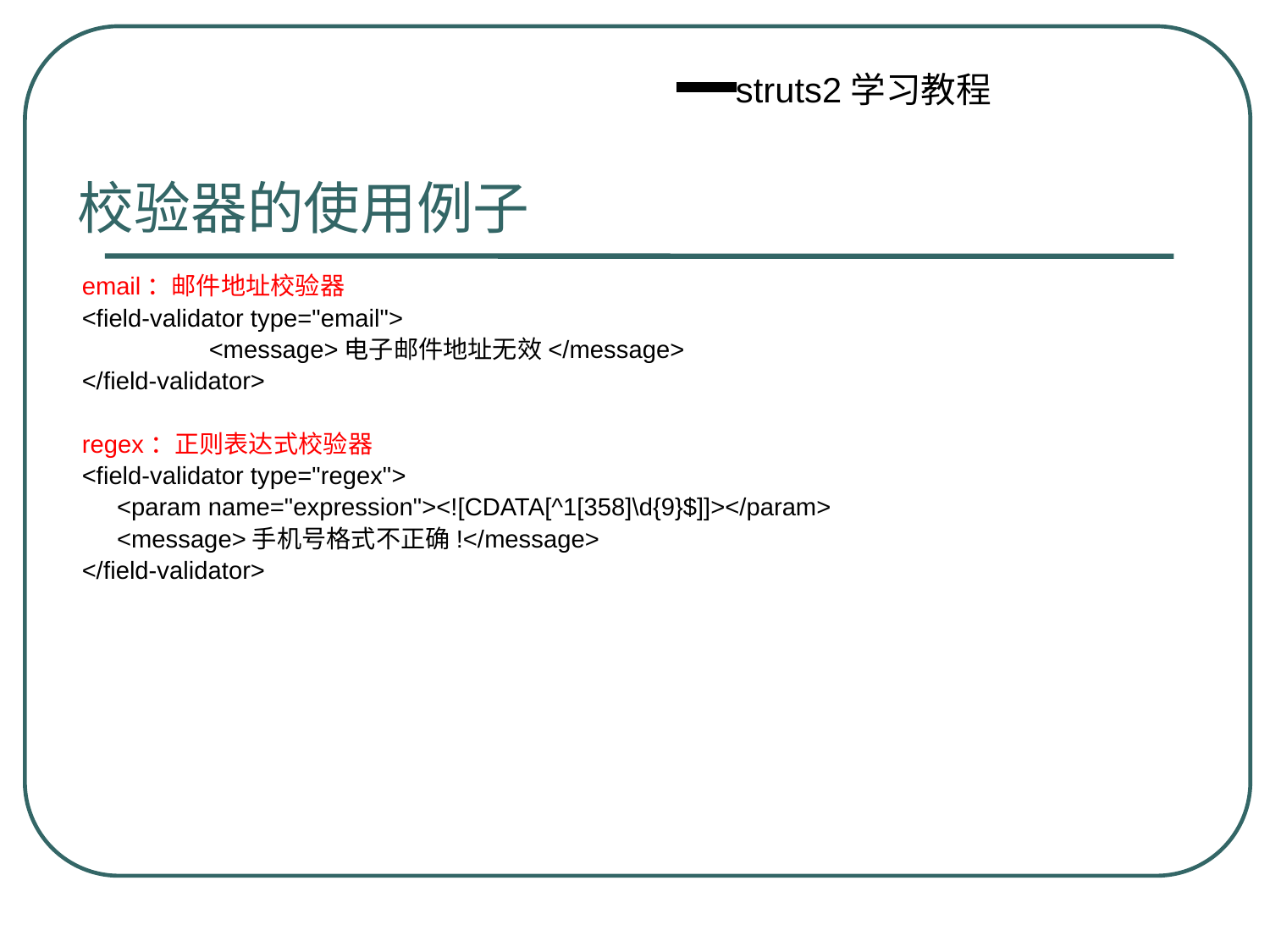

校验器的使用例子
email：邮件地址校验器
<field-validator type="email">
	<message>电子邮件地址无效</message>
</field-validator>

regex：正则表达式校验器
<field-validator type="regex">
     <param name="expression"><![CDATA[^1[358]\d{9}$]]></param>
     <message>手机号格式不正确!</message>
</field-validator>